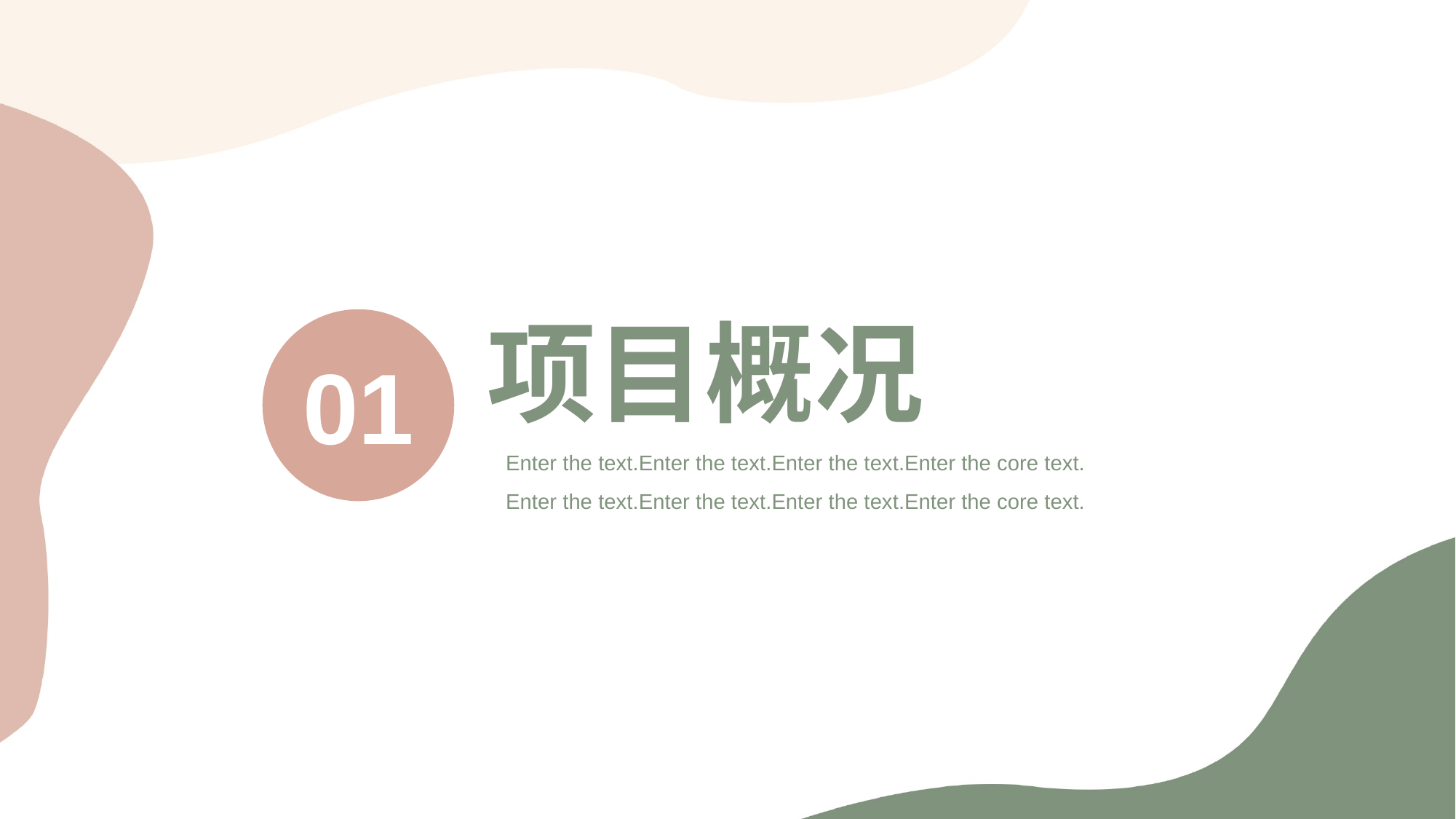

项目概况

01
Enter the text.Enter the text.Enter the text.Enter the core text.
Enter the text.Enter the text.Enter the text.Enter the core text.